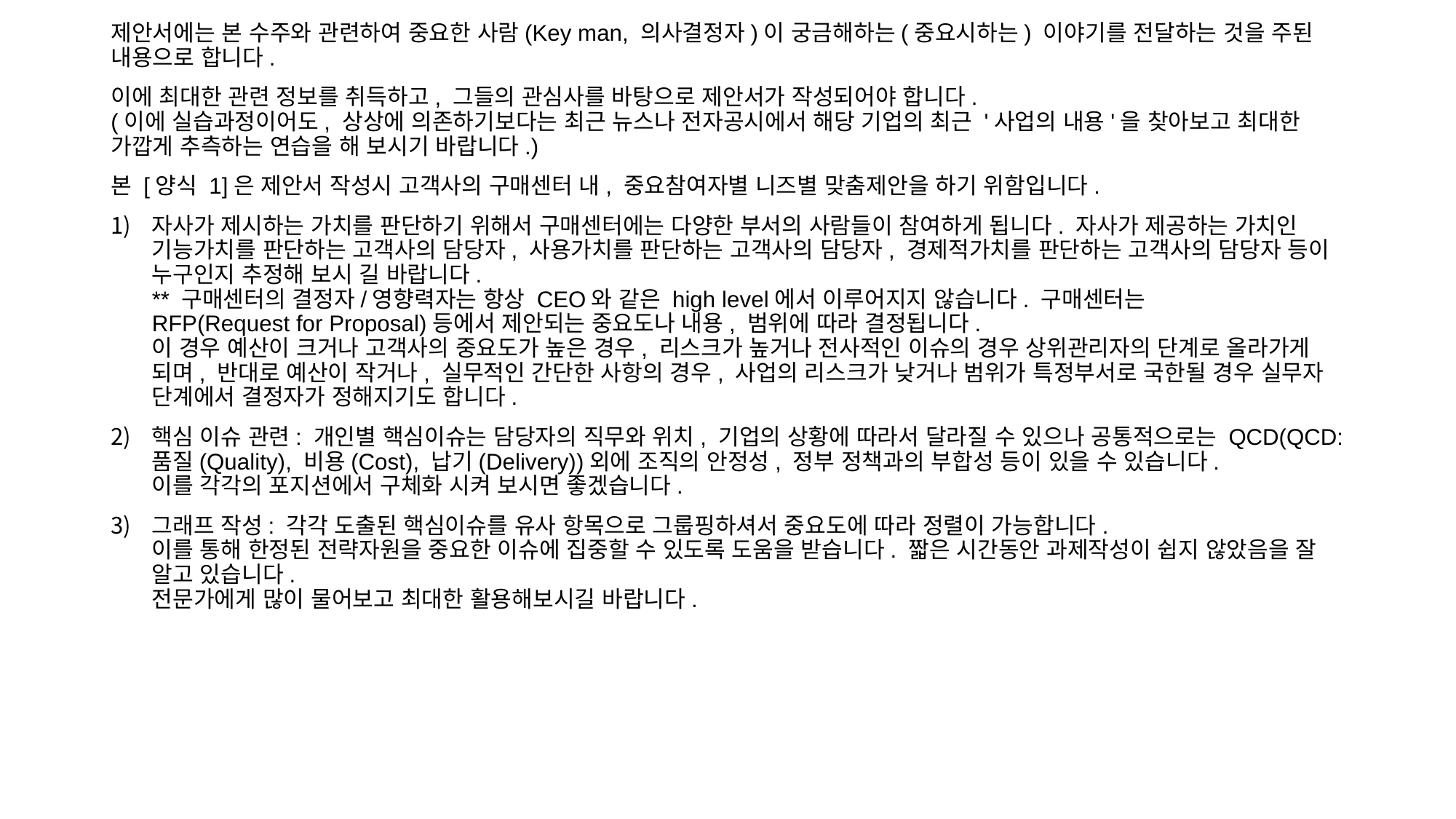

제안서에는 본 수주와 관련하여 중요한 사람(Key man, 의사결정자)이 궁금해하는(중요시하는) 이야기를 전달하는 것을 주된 내용으로 합니다.
이에 최대한 관련 정보를 취득하고, 그들의 관심사를 바탕으로 제안서가 작성되어야 합니다.
(이에 실습과정이어도, 상상에 의존하기보다는 최근 뉴스나 전자공시에서 해당 기업의 최근 '사업의 내용'을 찾아보고 최대한 가깝게 추측하는 연습을 해 보시기 바랍니다.)
본 [양식 1]은 제안서 작성시 고객사의 구매센터 내, 중요참여자별 니즈별 맞춤제안을 하기 위함입니다.
자사가 제시하는 가치를 판단하기 위해서 구매센터에는 다양한 부서의 사람들이 참여하게 됩니다. 자사가 제공하는 가치인 기능가치를 판단하는 고객사의 담당자, 사용가치를 판단하는 고객사의 담당자, 경제적가치를 판단하는 고객사의 담당자 등이 누구인지 추정해 보시 길 바랍니다.
** 구매센터의 결정자/영향력자는 항상 CEO와 같은 high level에서 이루어지지 않습니다. 구매센터는
RFP(Request for Proposal)등에서 제안되는 중요도나 내용, 범위에 따라 결정됩니다.
이 경우 예산이 크거나 고객사의 중요도가 높은 경우, 리스크가 높거나 전사적인 이슈의 경우 상위관리자의 단계로 올라가게 되며, 반대로 예산이 작거나, 실무적인 간단한 사항의 경우, 사업의 리스크가 낮거나 범위가 특정부서로 국한될 경우 실무자 단계에서 결정자가 정해지기도 합니다.
핵심 이슈 관련: 개인별 핵심이슈는 담당자의 직무와 위치, 기업의 상황에 따라서 달라질 수 있으나 공통적으로는 QCD(QCD: 품질(Quality), 비용(Cost), 납기(Delivery))외에 조직의 안정성, 정부 정책과의 부합성 등이 있을 수 있습니다.
이를 각각의 포지션에서 구체화 시켜 보시면 좋겠습니다.
그래프 작성: 각각 도출된 핵심이슈를 유사 항목으로 그룹핑하셔서 중요도에 따라 정렬이 가능합니다.
이를 통해 한정된 전략자원을 중요한 이슈에 집중할 수 있도록 도움을 받습니다. 짧은 시간동안 과제작성이 쉽지 않았음을 잘 알고 있습니다.
전문가에게 많이 물어보고 최대한 활용해보시길 바랍니다.